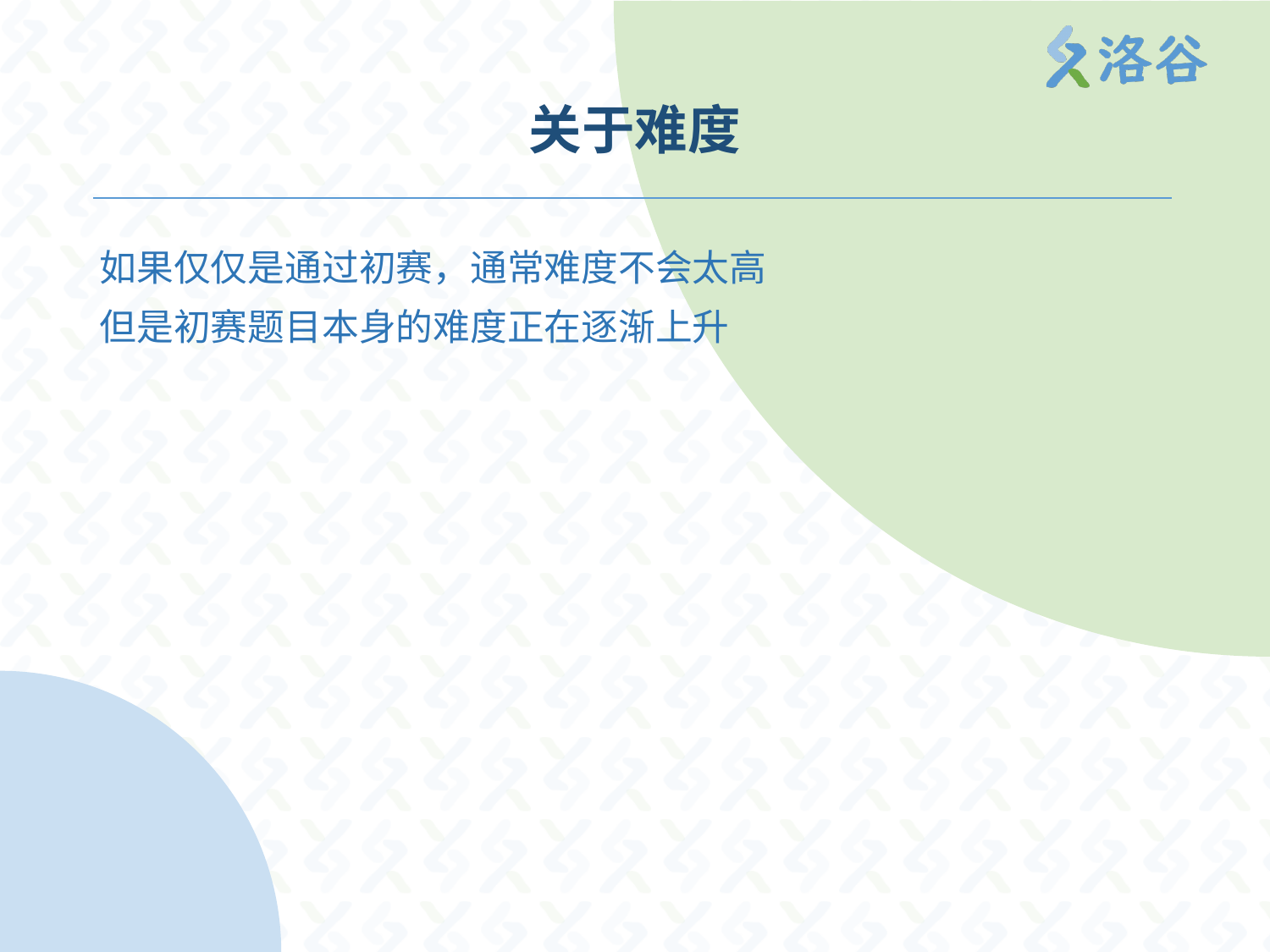

# 关于难度
如果仅仅是通过初赛，通常难度不会太高
但是初赛题目本身的难度正在逐渐上升